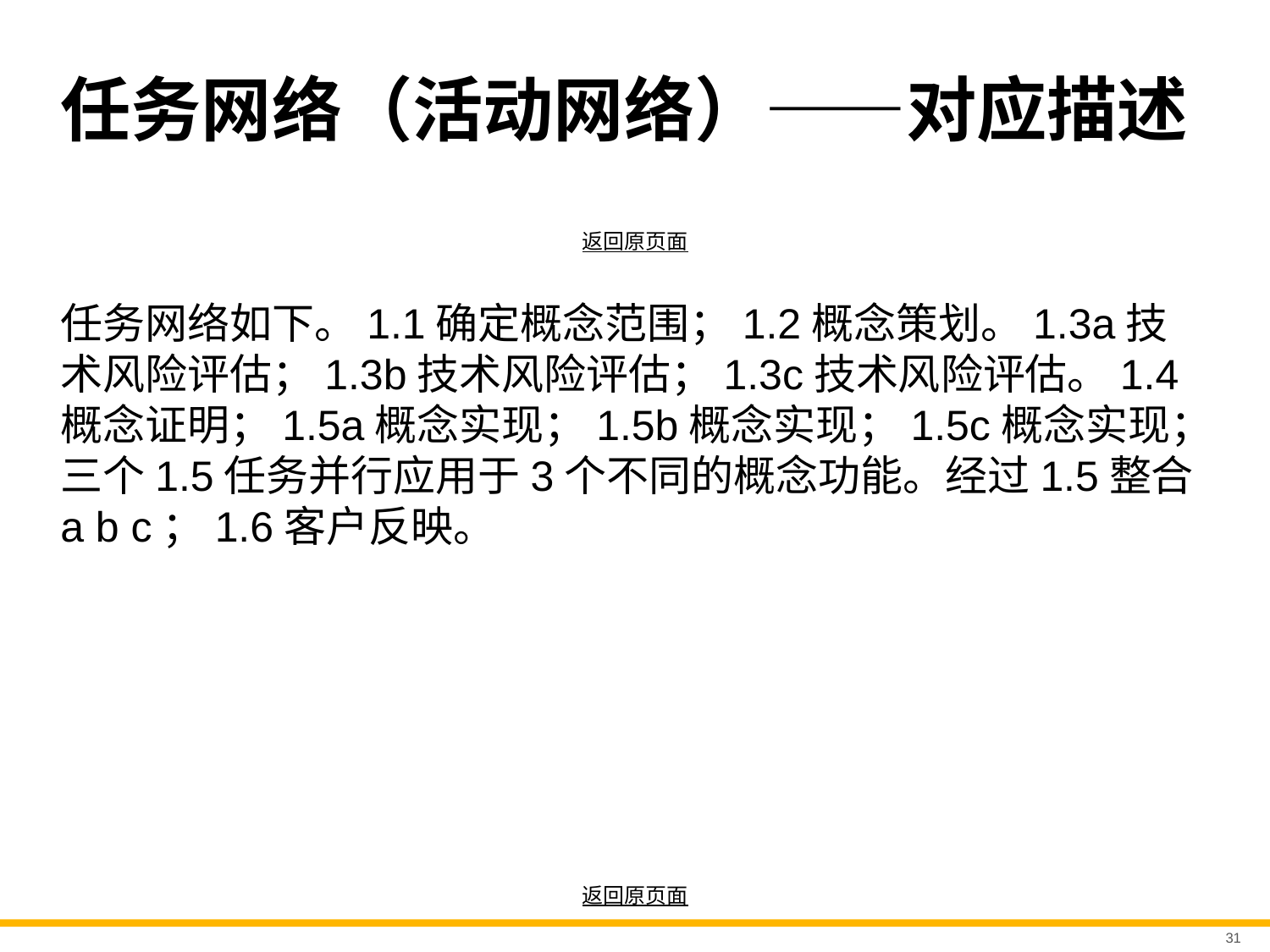

# 任务网络（活动网络）——对应描述
返回原页面
任务网络如下。1.1确定概念范围；1.2概念策划。1.3a技术风险评估；1.3b技术风险评估；1.3c技术风险评估。1.4概念证明；1.5a概念实现；1.5b概念实现；1.5c概念实现；三个1.5任务并行应用于3个不同的概念功能。经过1.5整合a b c；1.6客户反映。
返回原页面
31